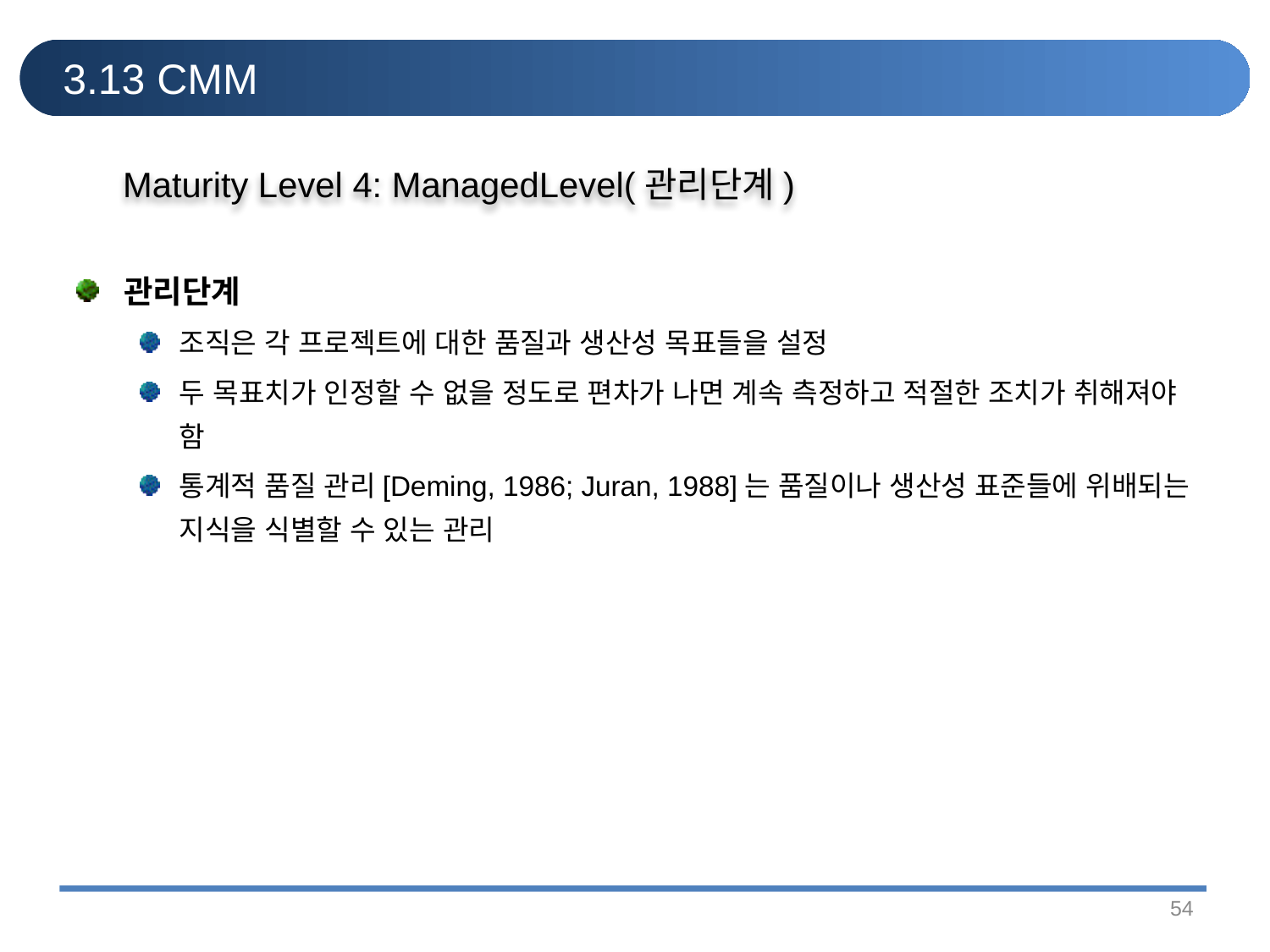

# 3.13 CMM
Maturity Level 4: ManagedLevel(관리단계)
관리단계
조직은 각 프로젝트에 대한 품질과 생산성 목표들을 설정
두 목표치가 인정할 수 없을 정도로 편차가 나면 계속 측정하고 적절한 조치가 취해져야 함
통계적 품질 관리[Deming, 1986; Juran, 1988]는 품질이나 생산성 표준들에 위배되는 지식을 식별할 수 있는 관리
54